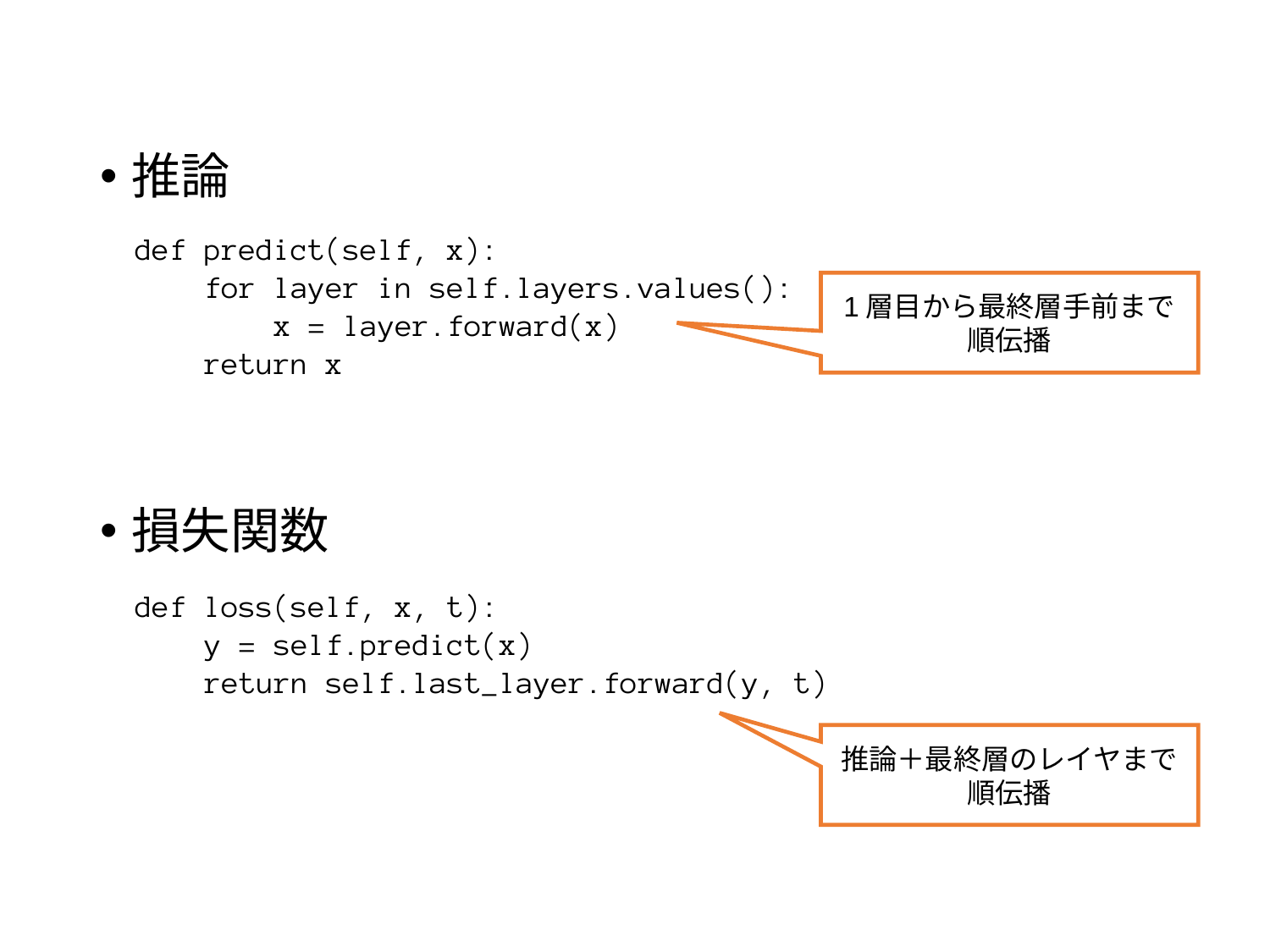

#
推論

損失関数
def predict(self, x):
    for layer in self.layers.values():
        x = layer.forward(x)
    return x

1層目から最終層手前まで
順伝播
def loss(self, x, t):
    y = self.predict(x)
    return self.last_layer.forward(y, t)
推論＋最終層のレイヤまで
順伝播